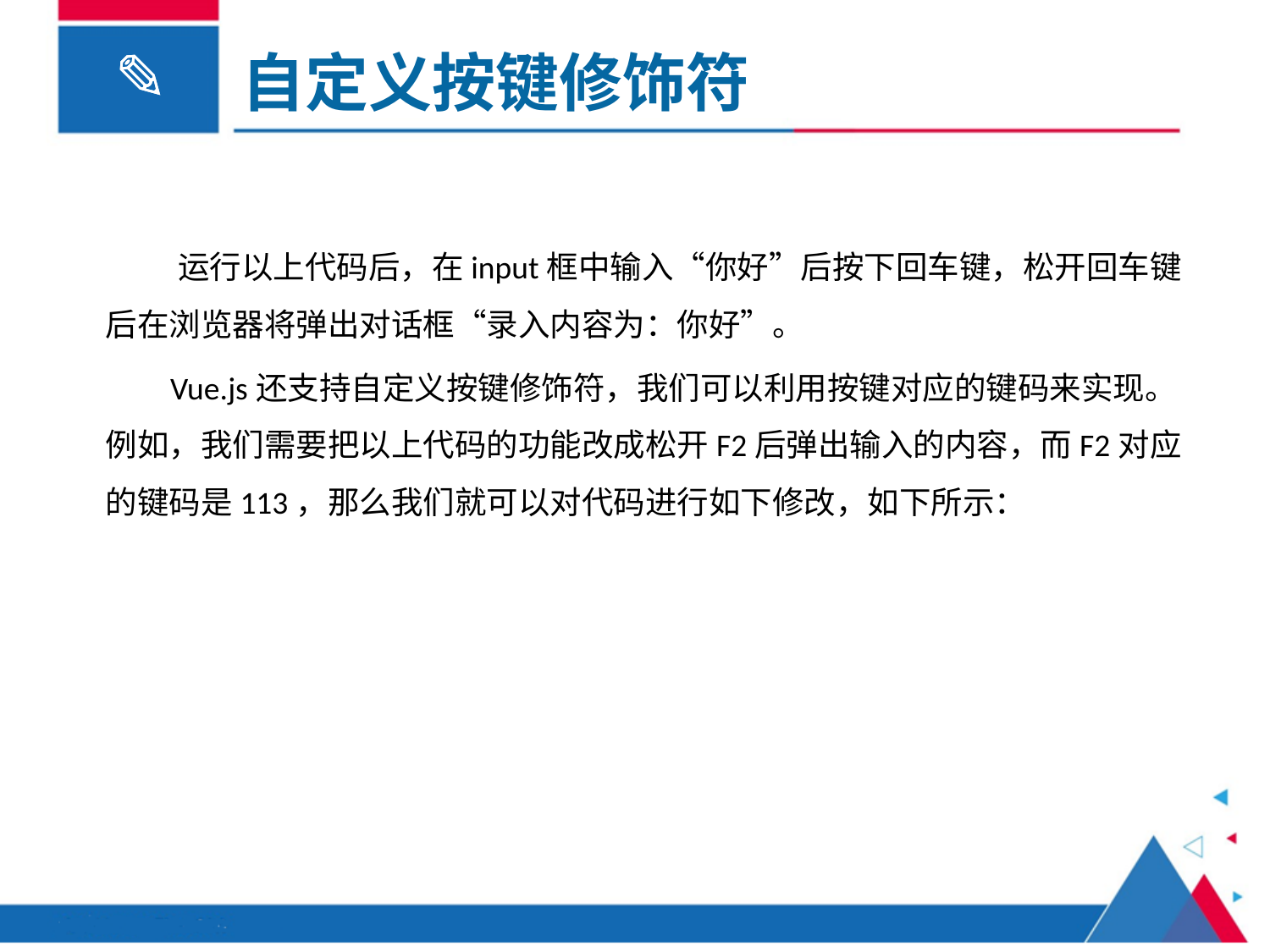

自定义按键修饰符
         运行以上代码后，在input框中输入“你好”后按下回车键，松开回车键后在浏览器将弹出对话框“录入内容为：你好”。
         Vue.js还支持自定义按键修饰符，我们可以利用按键对应的键码来实现。例如，我们需要把以上代码的功能改成松开F2后弹出输入的内容，而F2对应的键码是113，那么我们就可以对代码进行如下修改，如下所示：